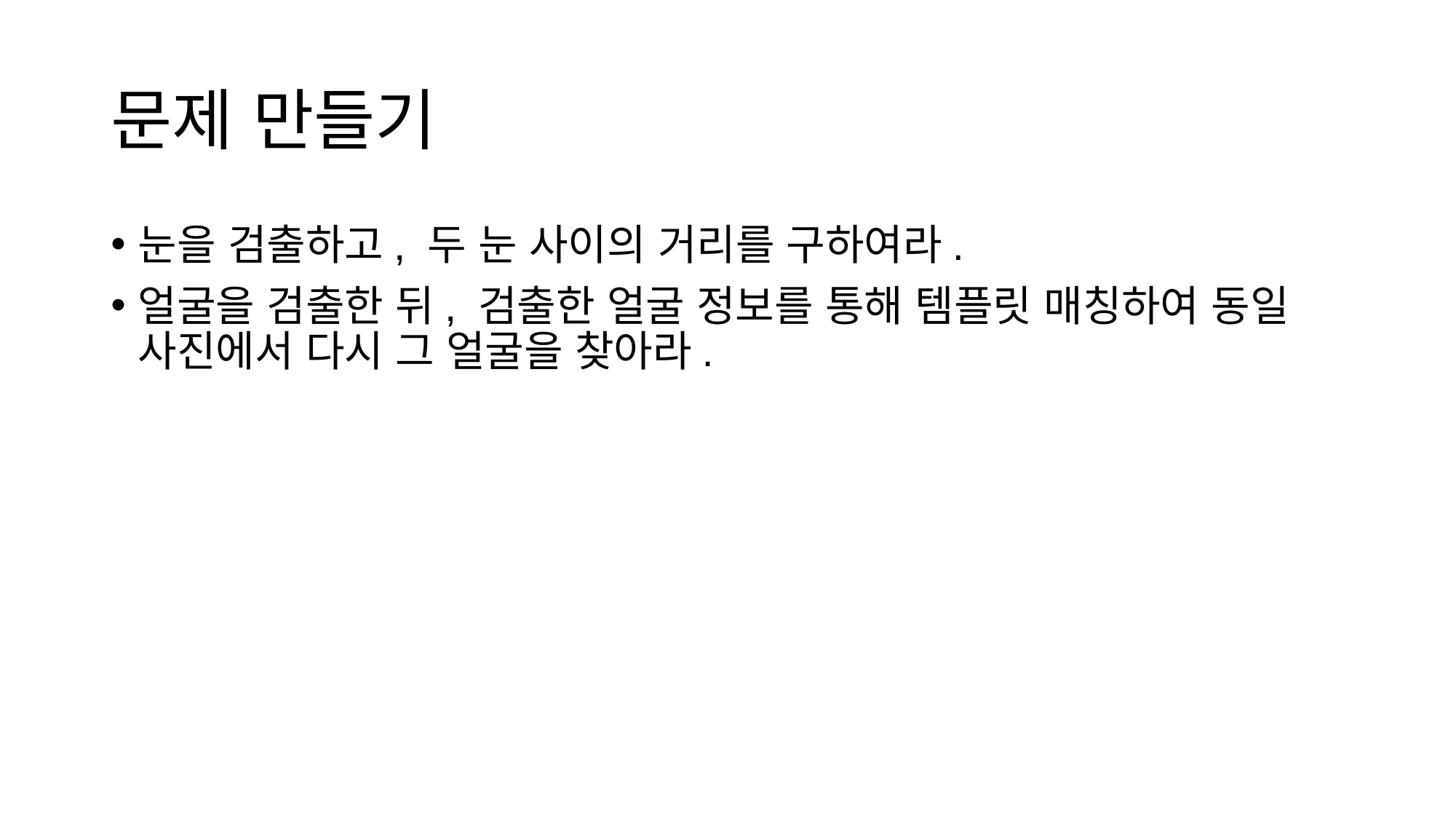

# 문제 만들기
눈을 검출하고, 두 눈 사이의 거리를 구하여라.
얼굴을 검출한 뒤, 검출한 얼굴 정보를 통해 템플릿 매칭하여 동일 사진에서 다시 그 얼굴을 찾아라.